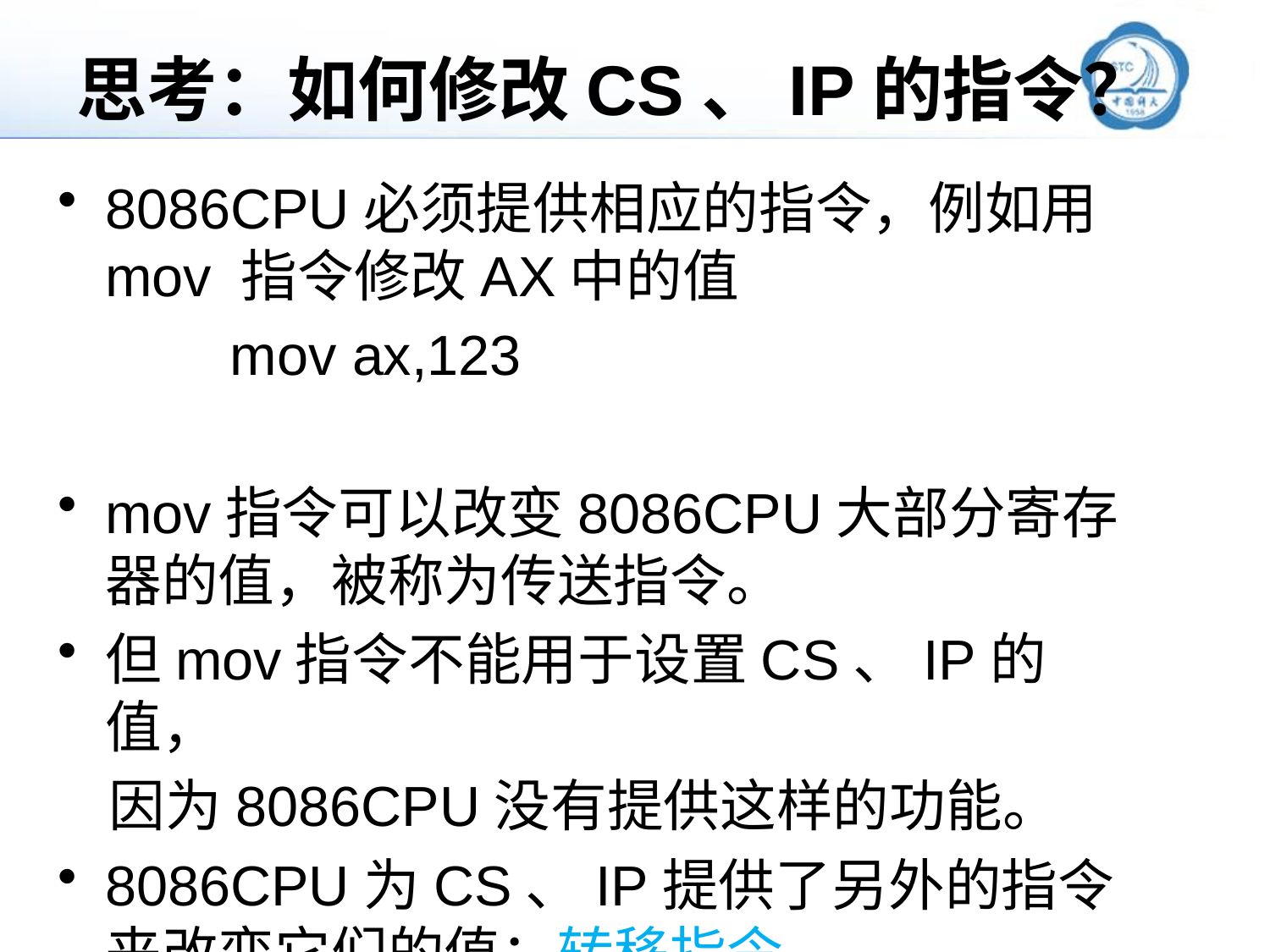

# 思考：如何修改CS、IP的指令？
8086CPU必须提供相应的指令，例如用mov 指令修改AX中的值
           mov ax,123

mov指令可以改变8086CPU大部分寄存器的值，被称为传送指令。
但mov指令不能用于设置CS、IP的值，
   因为8086CPU没有提供这样的功能。
8086CPU为CS、IP提供了另外的指令来改变它们的值：转移指令